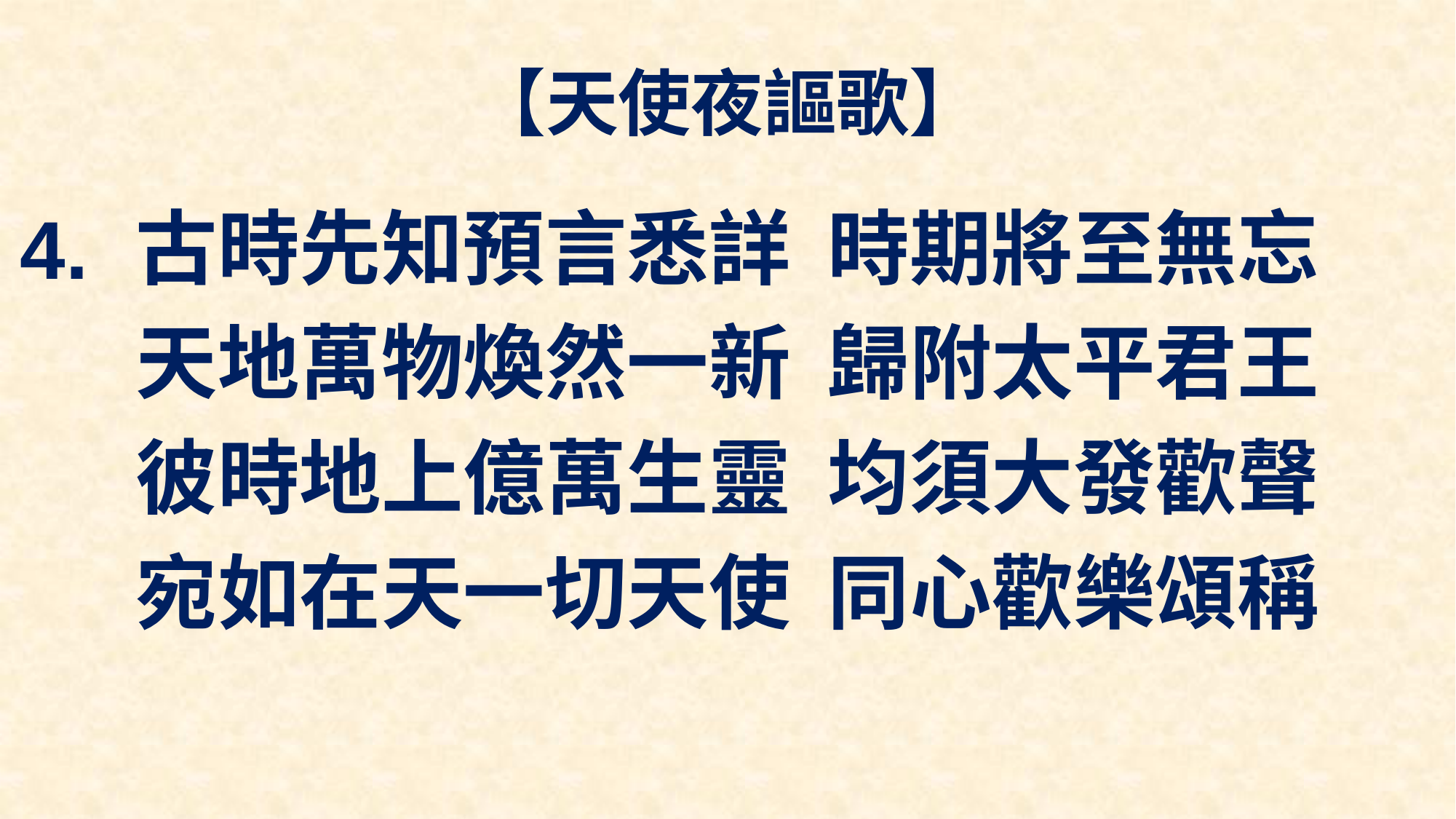

# 【天使夜謳歌】
古時先知預言悉詳  時期將至無忘
天地萬物煥然一新  歸附太平君王
彼時地上億萬生靈  均須大發歡聲
宛如在天一切天使  同心歡樂頌稱
4.